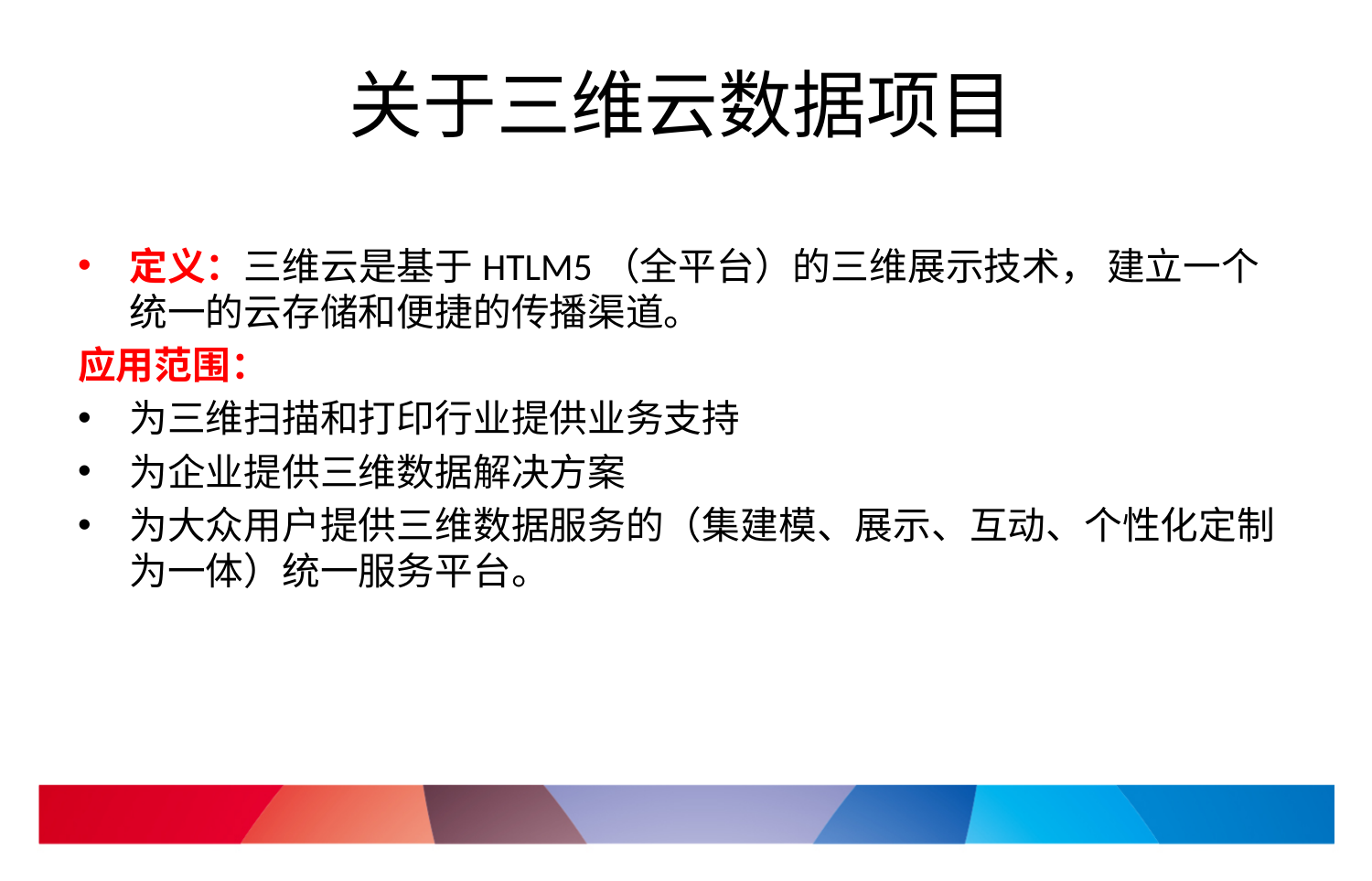

# 关于三维云数据项目
定义：三维云是基于HTLM5（全平台）的三维展示技术， 建立一个统一的云存储和便捷的传播渠道。
应用范围：
为三维扫描和打印行业提供业务支持
为企业提供三维数据解决方案
为大众用户提供三维数据服务的（集建模、展示、互动、个性化定制为一体）统一服务平台。